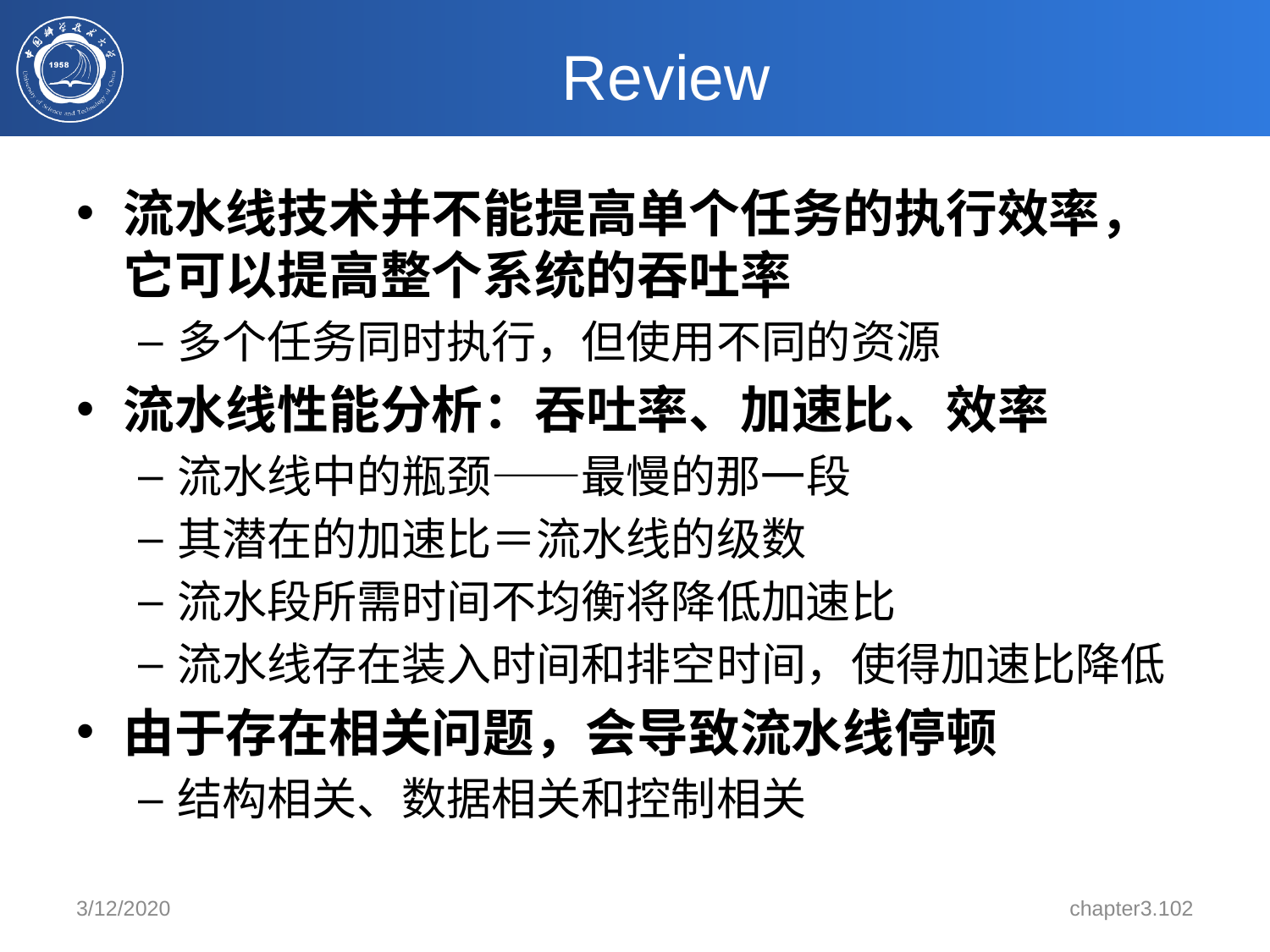

# Review
流水线技术并不能提高单个任务的执行效率，它可以提高整个系统的吞吐率
多个任务同时执行，但使用不同的资源
流水线性能分析：吞吐率、加速比、效率
流水线中的瓶颈——最慢的那一段
其潜在的加速比＝流水线的级数
流水段所需时间不均衡将降低加速比
流水线存在装入时间和排空时间，使得加速比降低
由于存在相关问题，会导致流水线停顿
结构相关、数据相关和控制相关
3/12/2020
chapter3.102